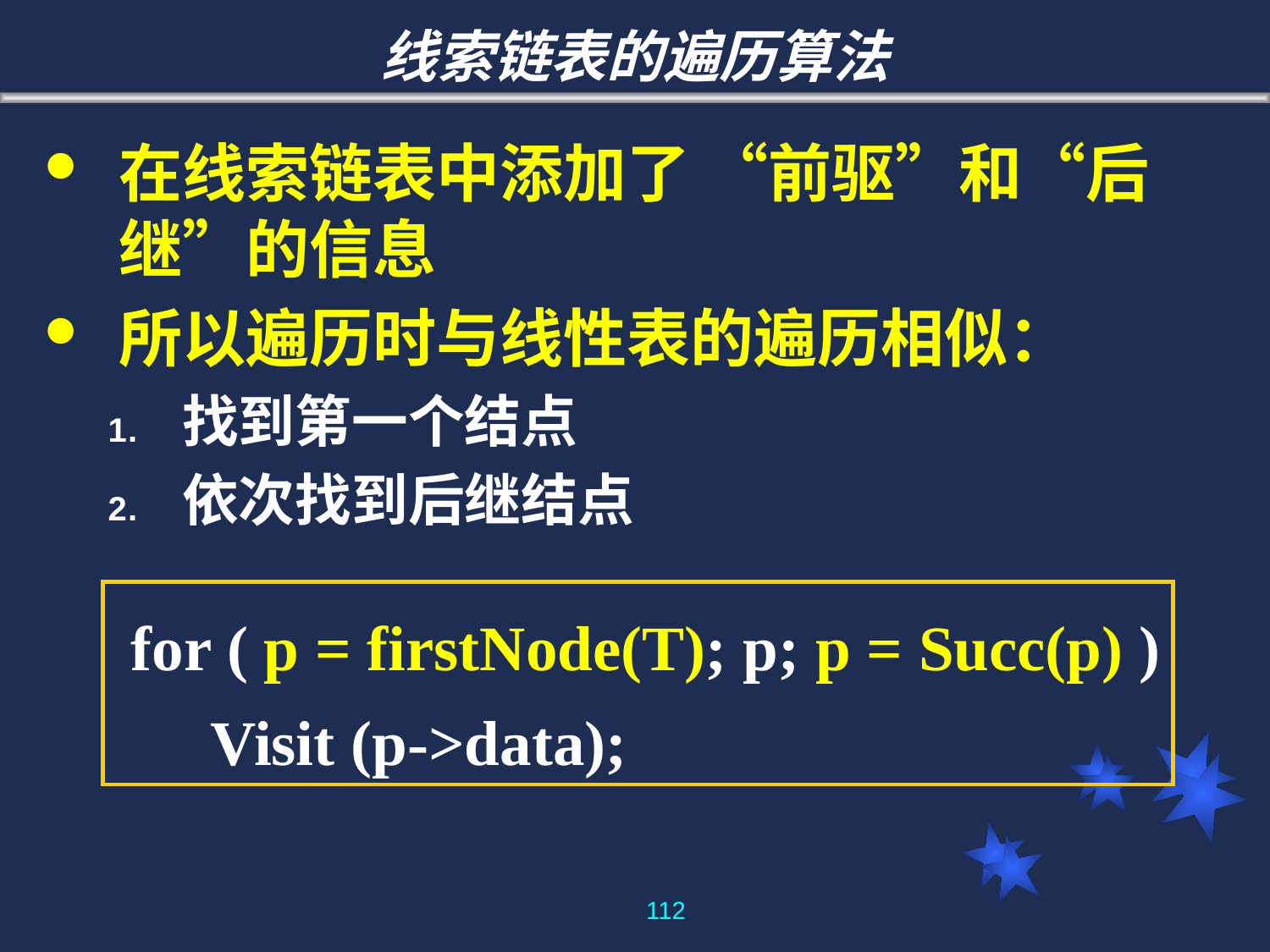

# 线索链表的遍历算法
在线索链表中添加了 “前驱”和“后继”的信息
所以遍历时与线性表的遍历相似：
找到第一个结点
依次找到后继结点
 for ( p = firstNode(T); p; p = Succ(p) )
      Visit (p->data);
112